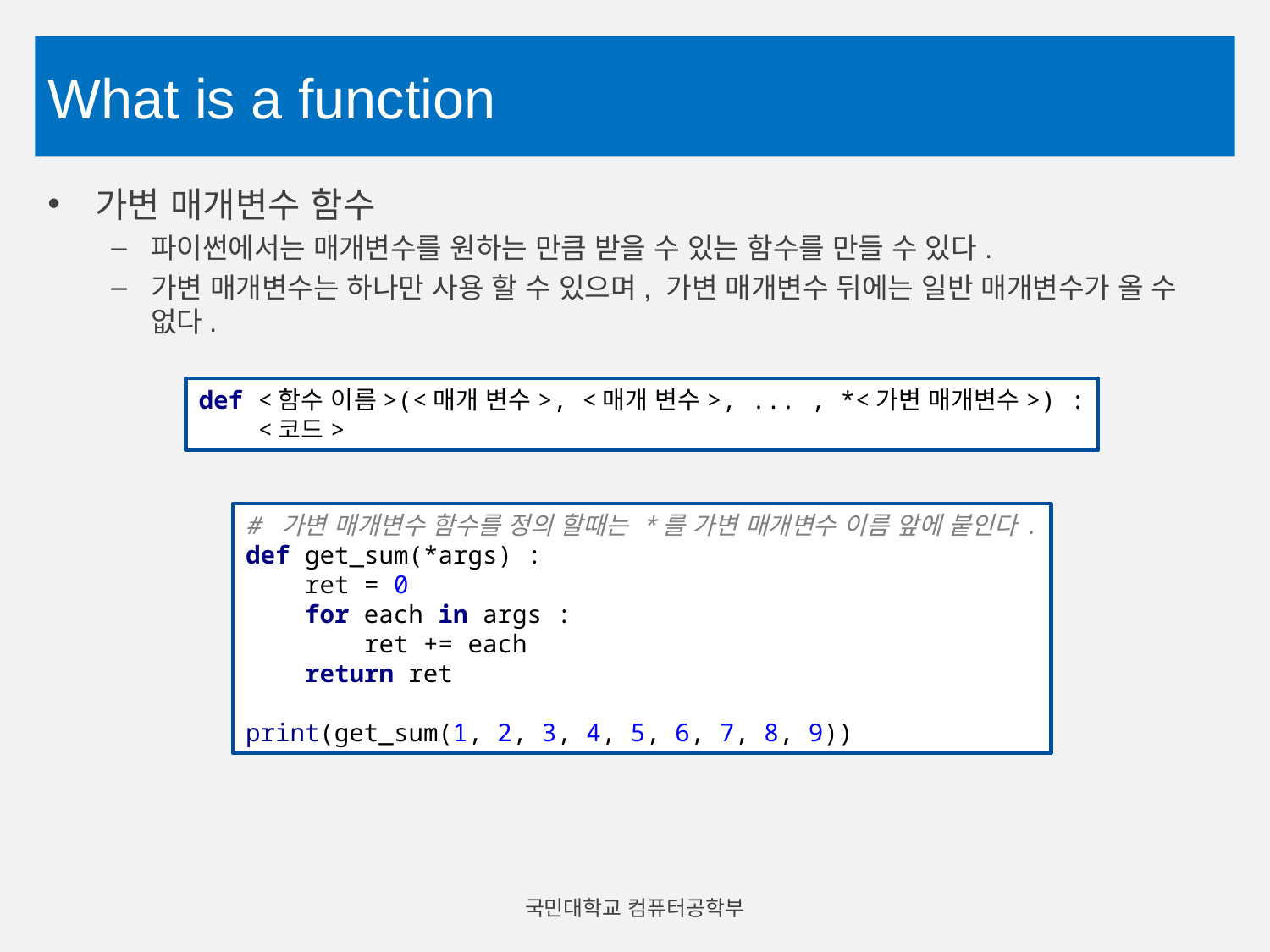

# What is a function
가변 매개변수 함수
파이썬에서는 매개변수를 원하는 만큼 받을 수 있는 함수를 만들 수 있다.
가변 매개변수는 하나만 사용 할 수 있으며, 가변 매개변수 뒤에는 일반 매개변수가 올 수 없다.
def <함수 이름>(<매개 변수>, <매개 변수>, ... , *<가변 매개변수>) :
    <코드>
# 가변 매개변수 함수를 정의 할때는 *를 가변 매개변수 이름 앞에 붙인다. def get_sum(*args) : ret = 0 for each in args : ret += each return ret print(get_sum(1, 2, 3, 4, 5, 6, 7, 8, 9))
국민대학교 컴퓨터공학부